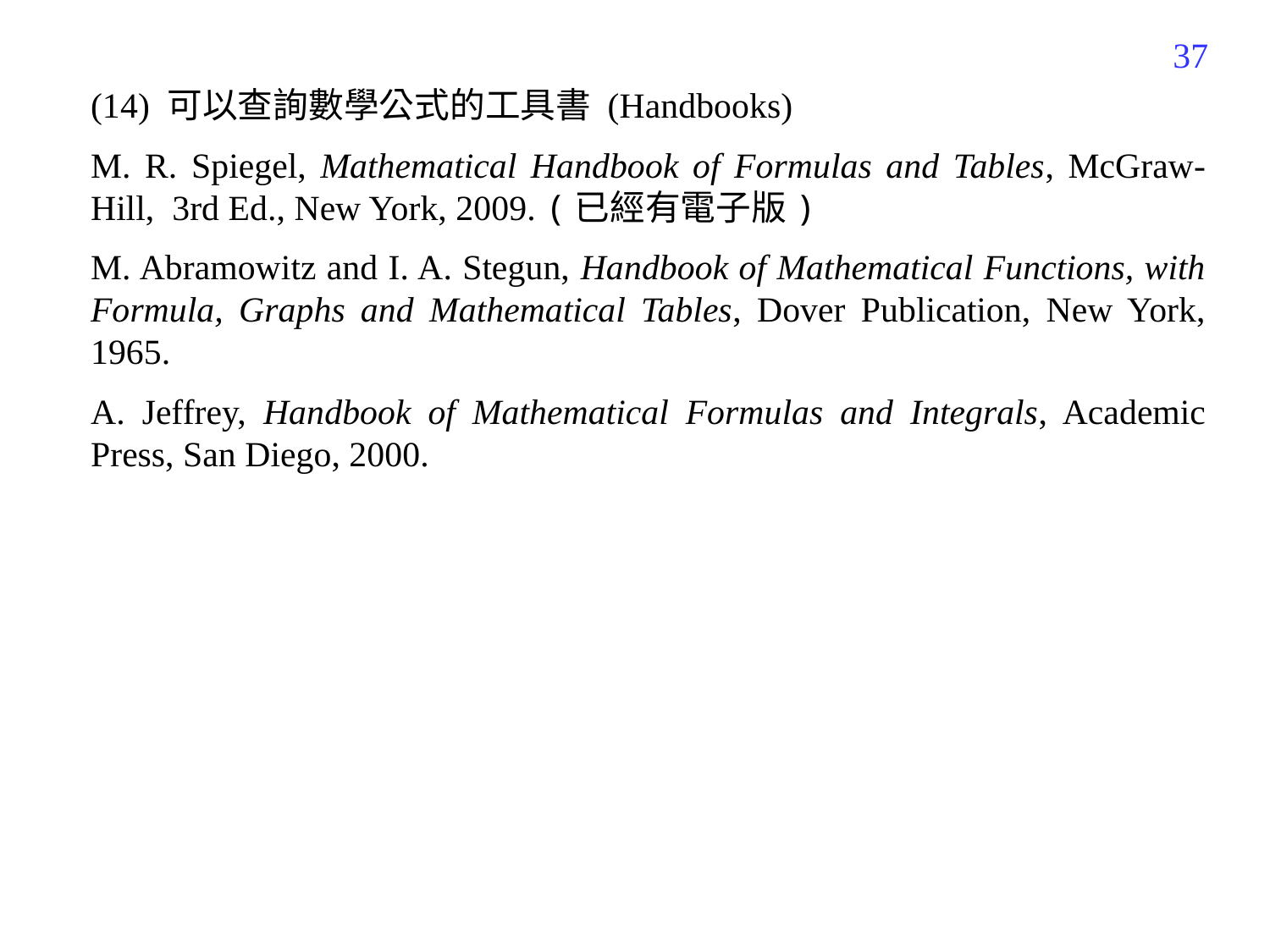

37
(14) 可以查詢數學公式的工具書 (Handbooks)
M. R. Spiegel, Mathematical Handbook of Formulas and Tables, McGraw-Hill,  3rd Ed., New York, 2009. (已經有電子版)
M. Abramowitz and I. A. Stegun, Handbook of Mathematical Functions, with Formula, Graphs and Mathematical Tables, Dover Publication, New York, 1965.
A. Jeffrey, Handbook of Mathematical Formulas and Integrals, Academic Press, San Diego, 2000.